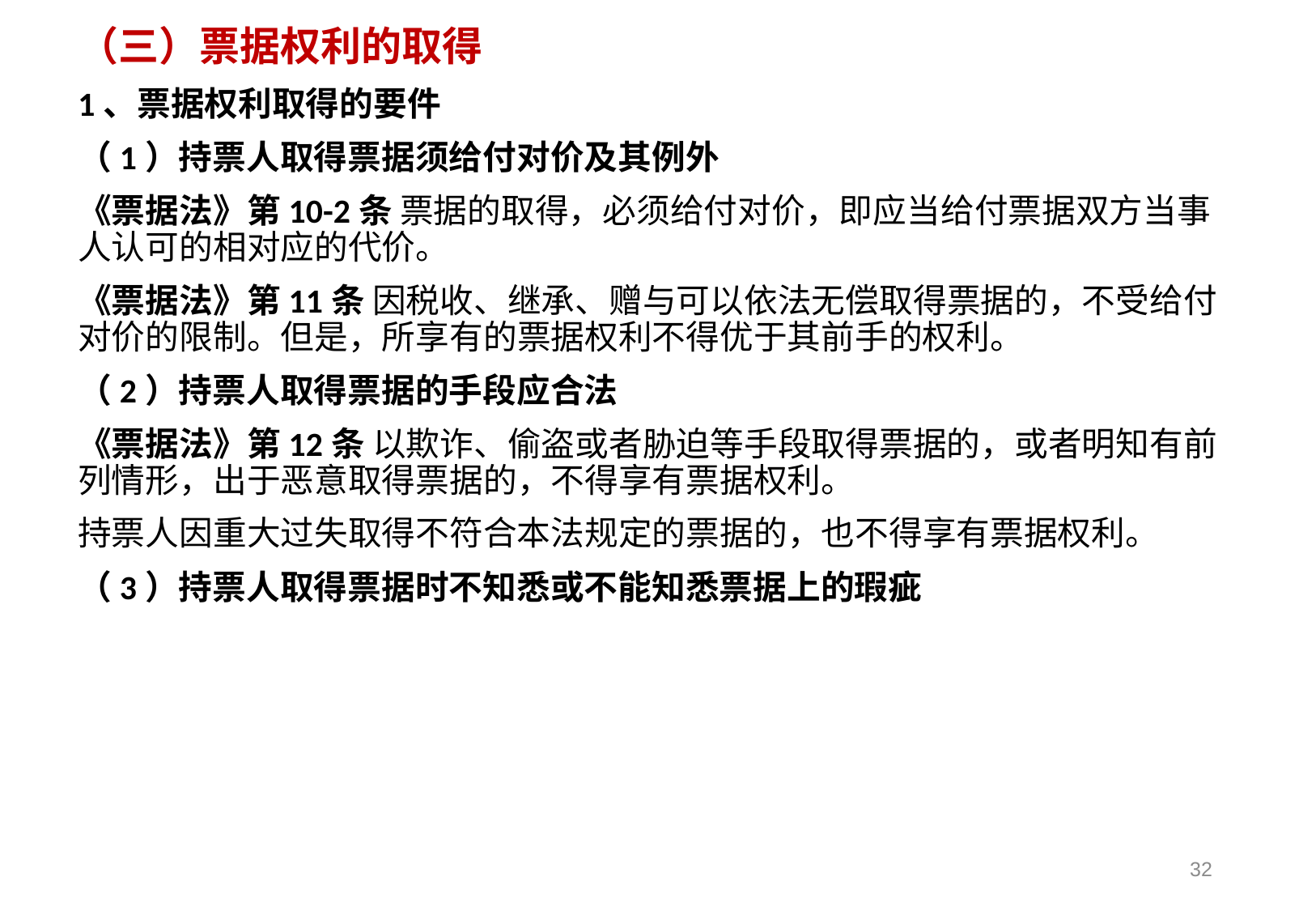

（三）票据权利的取得
1、票据权利取得的要件
（1）持票人取得票据须给付对价及其例外
《票据法》第10-2条 票据的取得，必须给付对价，即应当给付票据双方当事人认可的相对应的代价。
《票据法》第11条 因税收、继承、赠与可以依法无偿取得票据的，不受给付对价的限制。但是，所享有的票据权利不得优于其前手的权利。
（2）持票人取得票据的手段应合法
《票据法》第12条 以欺诈、偷盗或者胁迫等手段取得票据的，或者明知有前列情形，出于恶意取得票据的，不得享有票据权利。
持票人因重大过失取得不符合本法规定的票据的，也不得享有票据权利。
（3）持票人取得票据时不知悉或不能知悉票据上的瑕疵
32